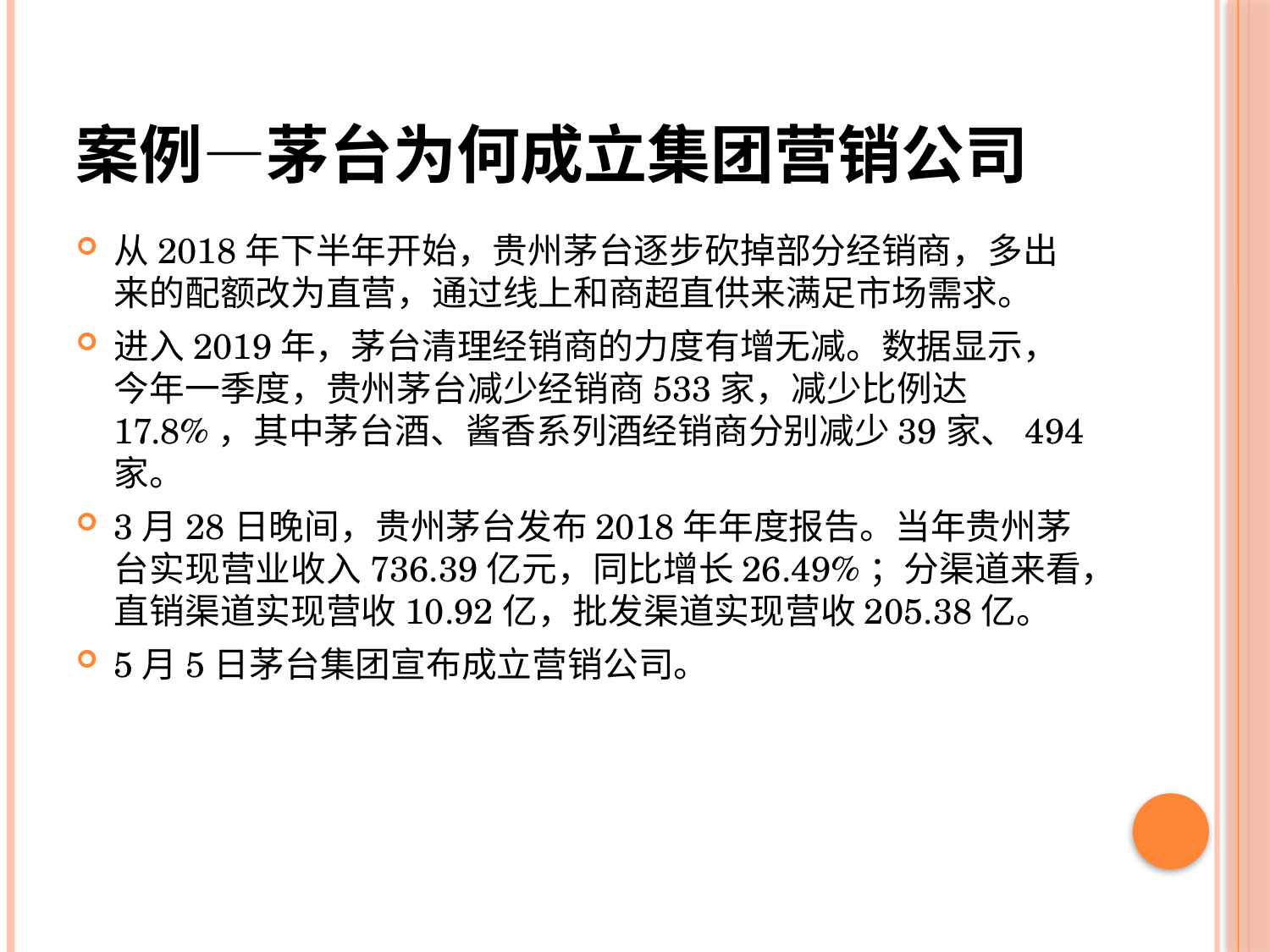

# 案例—茅台为何成立集团营销公司
从2018年下半年开始，贵州茅台逐步砍掉部分经销商，多出来的配额改为直营，通过线上和商超直供来满足市场需求。
进入2019年，茅台清理经销商的力度有增无减。数据显示，今年一季度，贵州茅台减少经销商533家，减少比例达17.8%，其中茅台酒、酱香系列酒经销商分别减少39家、494家。
3月28日晚间，贵州茅台发布2018年年度报告。当年贵州茅台实现营业收入736.39亿元，同比增长26.49%；分渠道来看，直销渠道实现营收10.92亿，批发渠道实现营收205.38亿。
5月5日茅台集团宣布成立营销公司。